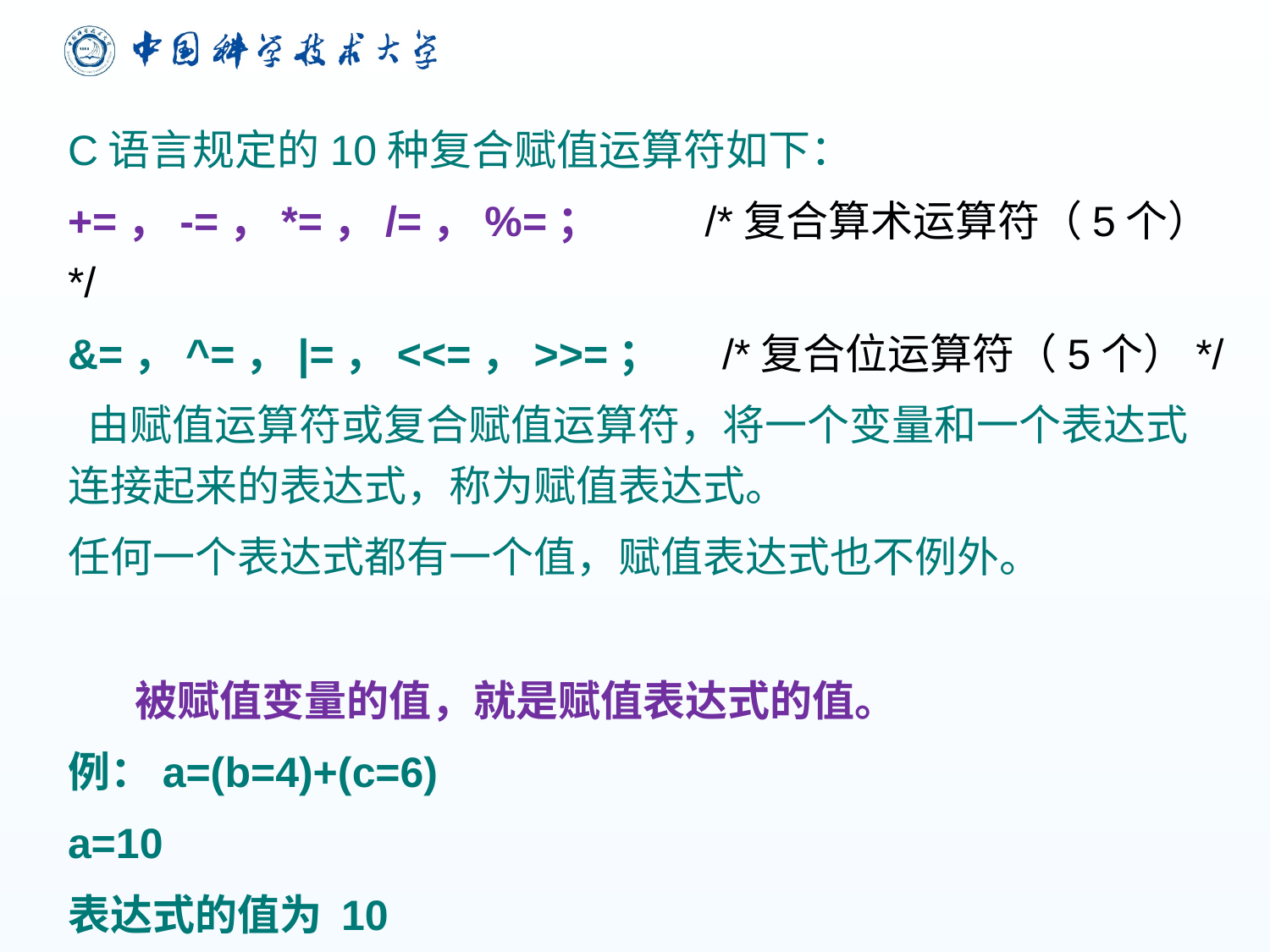

C语言规定的10种复合赋值运算符如下：
+=，-=，*=，/=，%=；          /*复合算术运算符（5个）*/
&=，^=，|=，<<=，>>=；	 /*复合位运算符（5个）*/
 由赋值运算符或复合赋值运算符，将一个变量和一个表达式连接起来的表达式，称为赋值表达式。
任何一个表达式都有一个值，赋值表达式也不例外。

      被赋值变量的值，就是赋值表达式的值。
例：a=(b=4)+(c=6)
a=10
表达式的值为 10